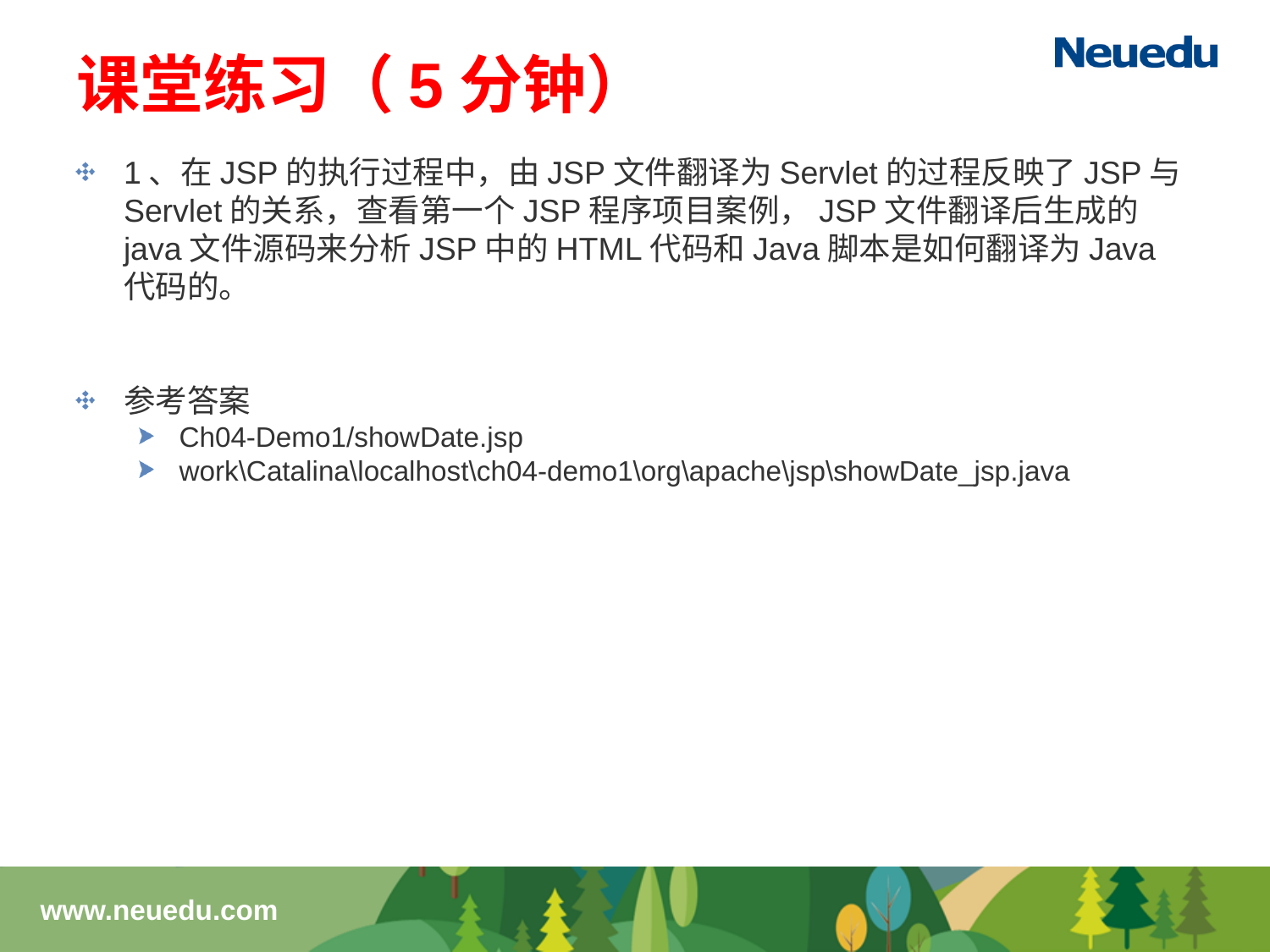

# 课堂练习（5分钟）
1、在JSP的执行过程中，由JSP文件翻译为Servlet的过程反映了JSP与Servlet的关系，查看第一个JSP程序项目案例，JSP文件翻译后生成的java文件源码来分析JSP中的HTML代码和Java脚本是如何翻译为Java代码的。

参考答案
Ch04-Demo1/showDate.jsp
work\Catalina\localhost\ch04-demo1\org\apache\jsp\showDate_jsp.java